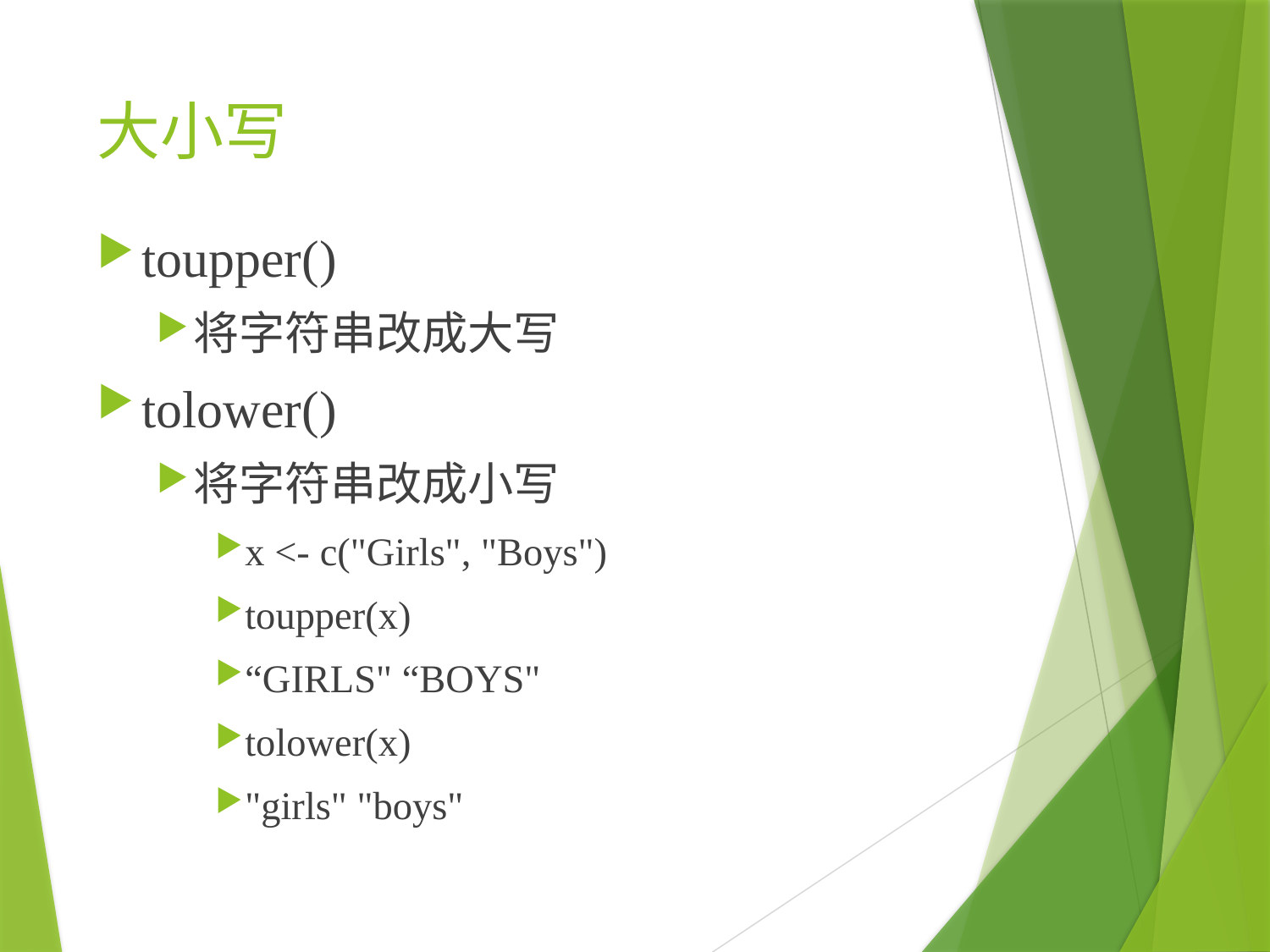

# 大小写
toupper()
将字符串改成大写
tolower()
将字符串改成小写
x <- c("Girls", "Boys")
toupper(x)
“GIRLS" “BOYS"
tolower(x)
"girls" "boys"